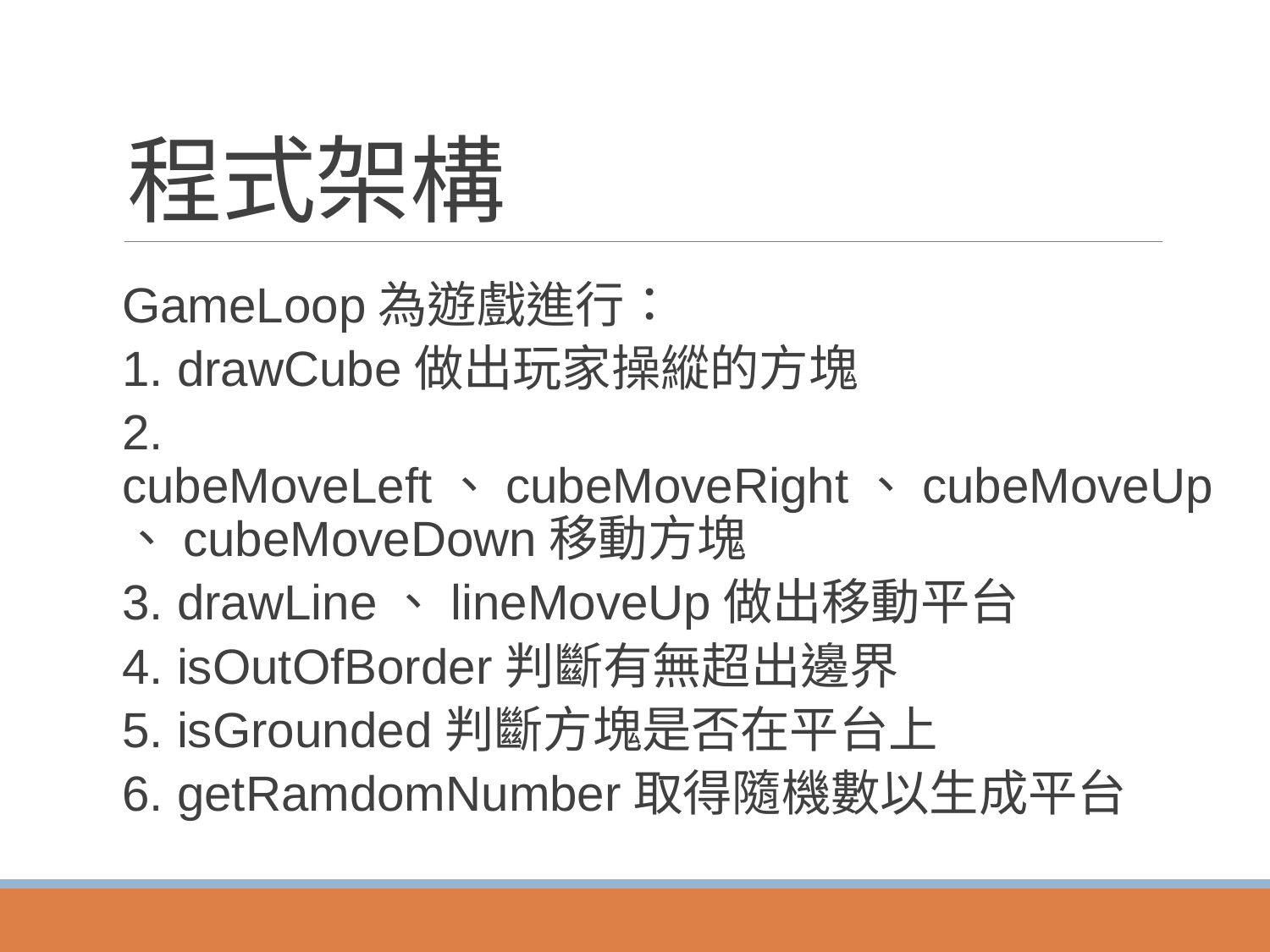

# 程式架構
GameLoop為遊戲進行：
1. drawCube做出玩家操縱的方塊
2. cubeMoveLeft、cubeMoveRight、cubeMoveUp、cubeMoveDown移動方塊
3. drawLine、lineMoveUp做出移動平台
4. isOutOfBorder判斷有無超出邊界
5. isGrounded判斷方塊是否在平台上
6. getRamdomNumber取得隨機數以生成平台